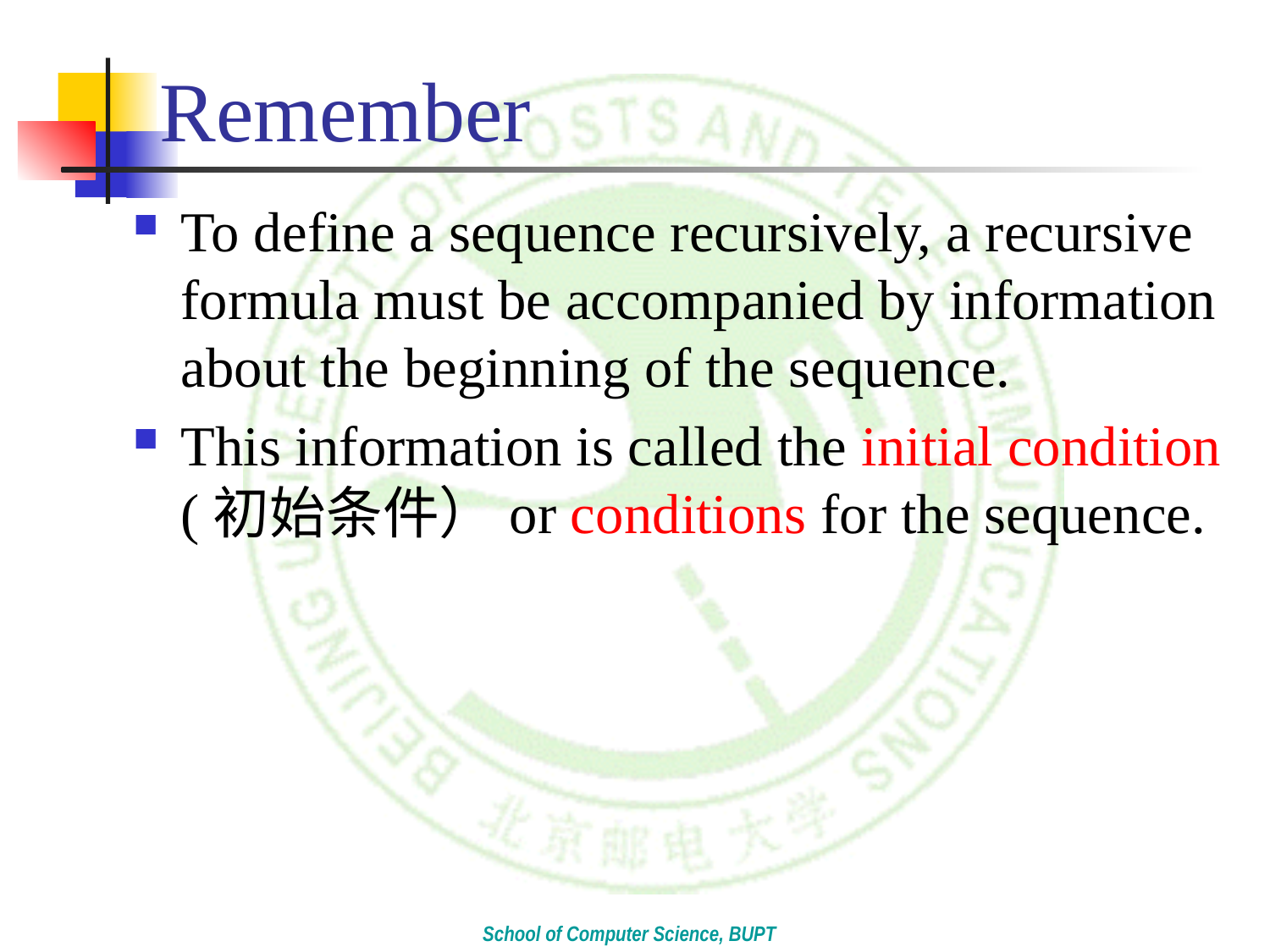

# Remember
To define a sequence recursively, a recursive formula must be accompanied by information about the beginning of the sequence.
This information is called the initial condition (初始条件）or conditions for the sequence.

School of Computer Science, BUPT